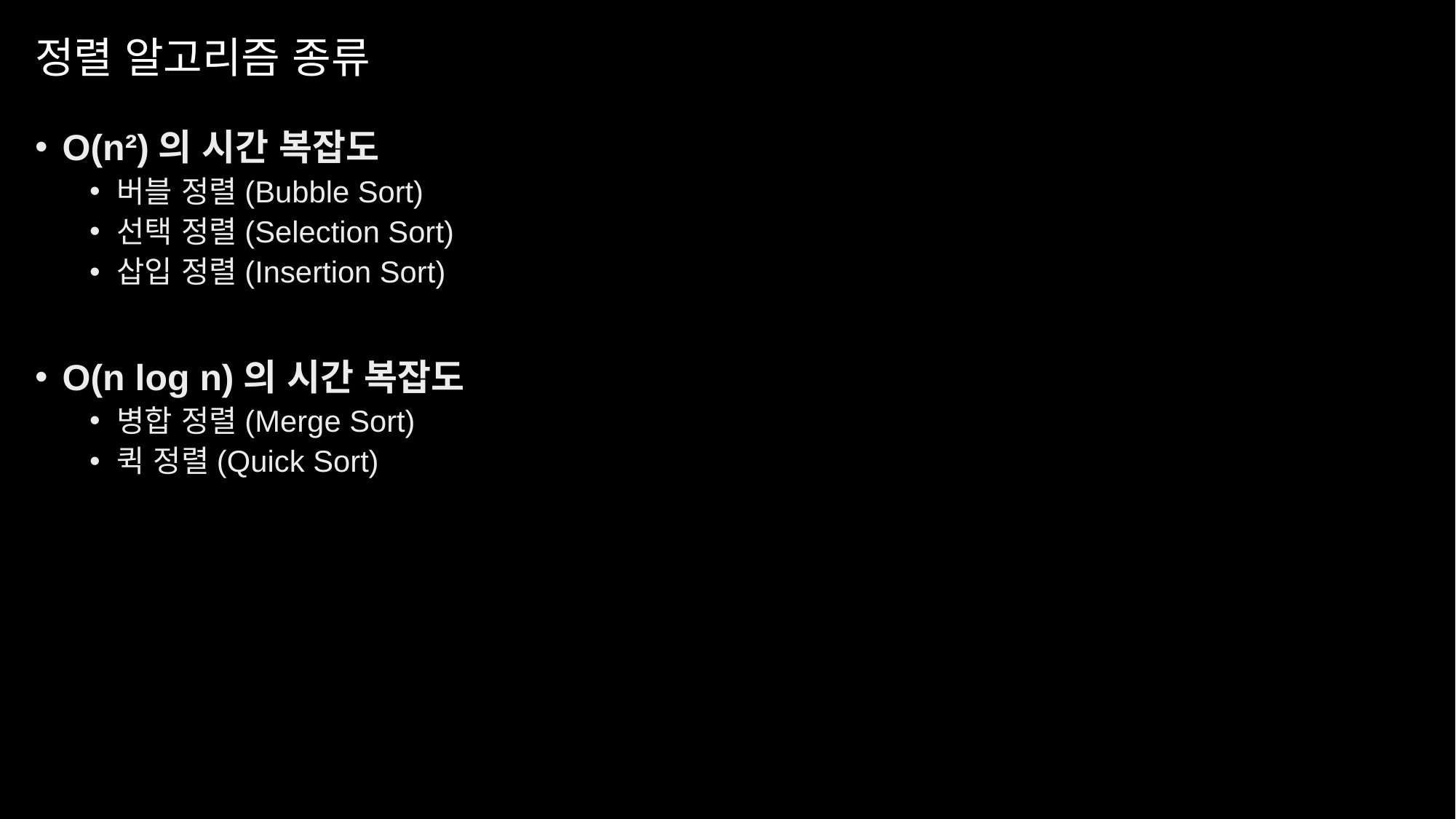

# 정렬 알고리즘 종류
O(n²)의 시간 복잡도
버블 정렬(Bubble Sort)
선택 정렬(Selection Sort)
삽입 정렬(Insertion Sort)

O(n log n)의 시간 복잡도
병합 정렬(Merge Sort)
퀵 정렬(Quick Sort)